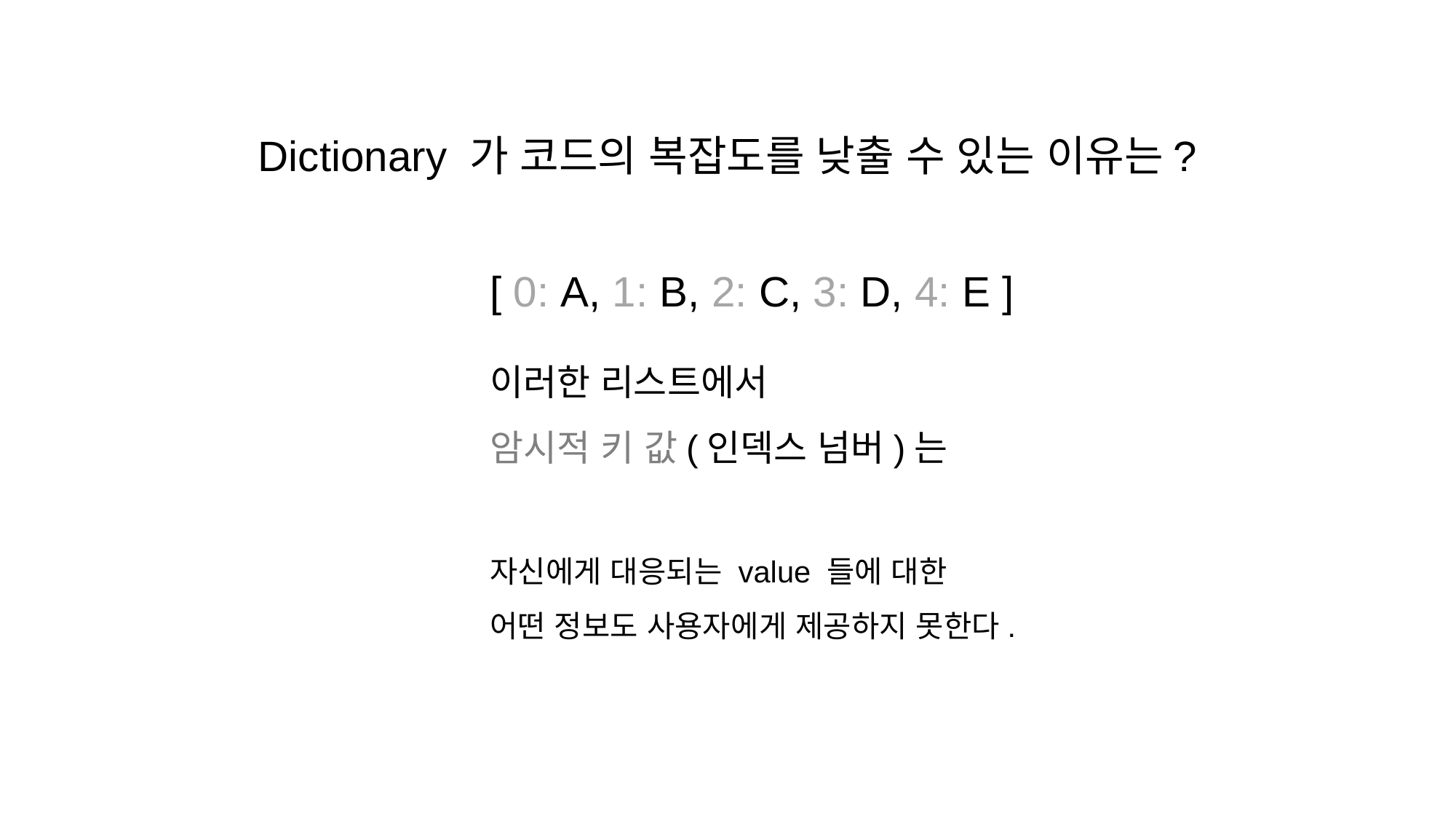

Dictionary 가 코드의 복잡도를 낮출 수 있는 이유는?
[ 0: A, 1: B, 2: C, 3: D, 4: E ]
이러한 리스트에서
암시적 키 값(인덱스 넘버)는

자신에게 대응되는 value 들에 대한
어떤 정보도 사용자에게 제공하지 못한다.